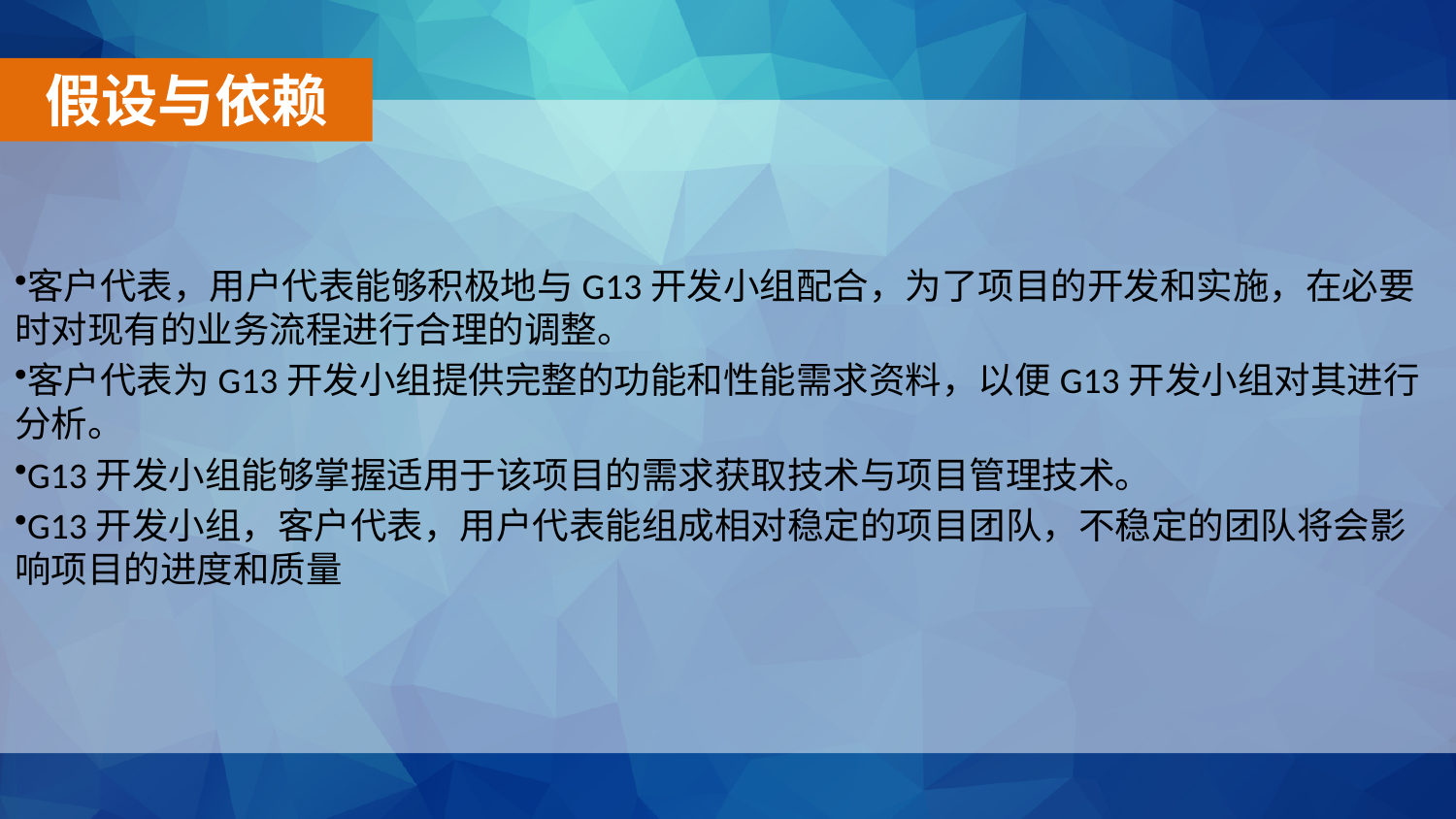

假设与依赖
客户代表，用户代表能够积极地与G13开发小组配合，为了项目的开发和实施，在必要时对现有的业务流程进行合理的调整。
客户代表为G13开发小组提供完整的功能和性能需求资料，以便G13开发小组对其进行分析。
G13开发小组能够掌握适用于该项目的需求获取技术与项目管理技术。
G13开发小组，客户代表，用户代表能组成相对稳定的项目团队，不稳定的团队将会影响项目的进度和质量